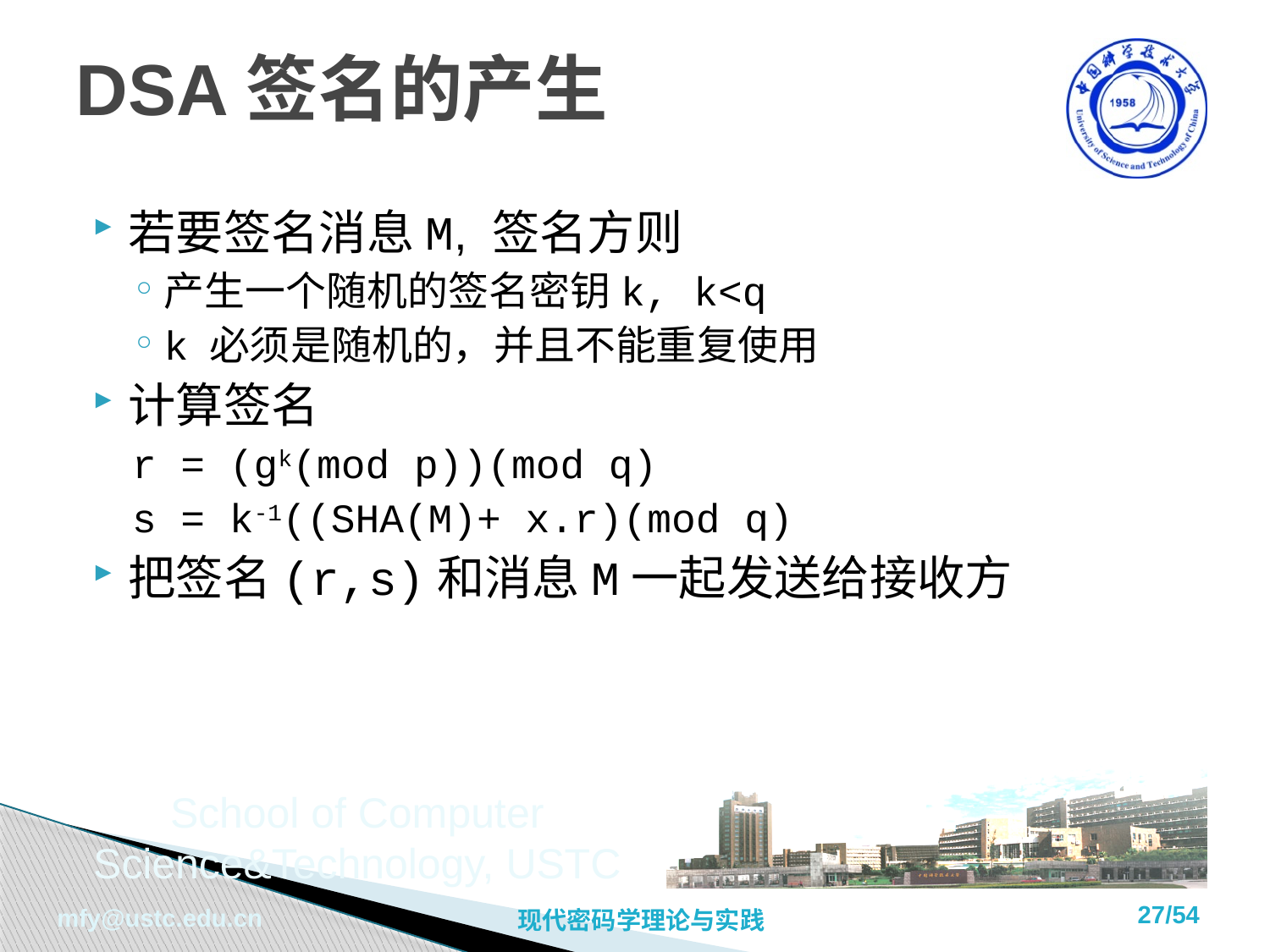

# DSA签名的产生
若要签名消息M, 签名方则
产生一个随机的签名密钥k, k<q
k 必须是随机的，并且不能重复使用
计算签名
r = (gk(mod p))(mod q)
s = k-1((SHA(M)+ x.r)(mod q)
把签名(r,s)和消息M一起发送给接收方